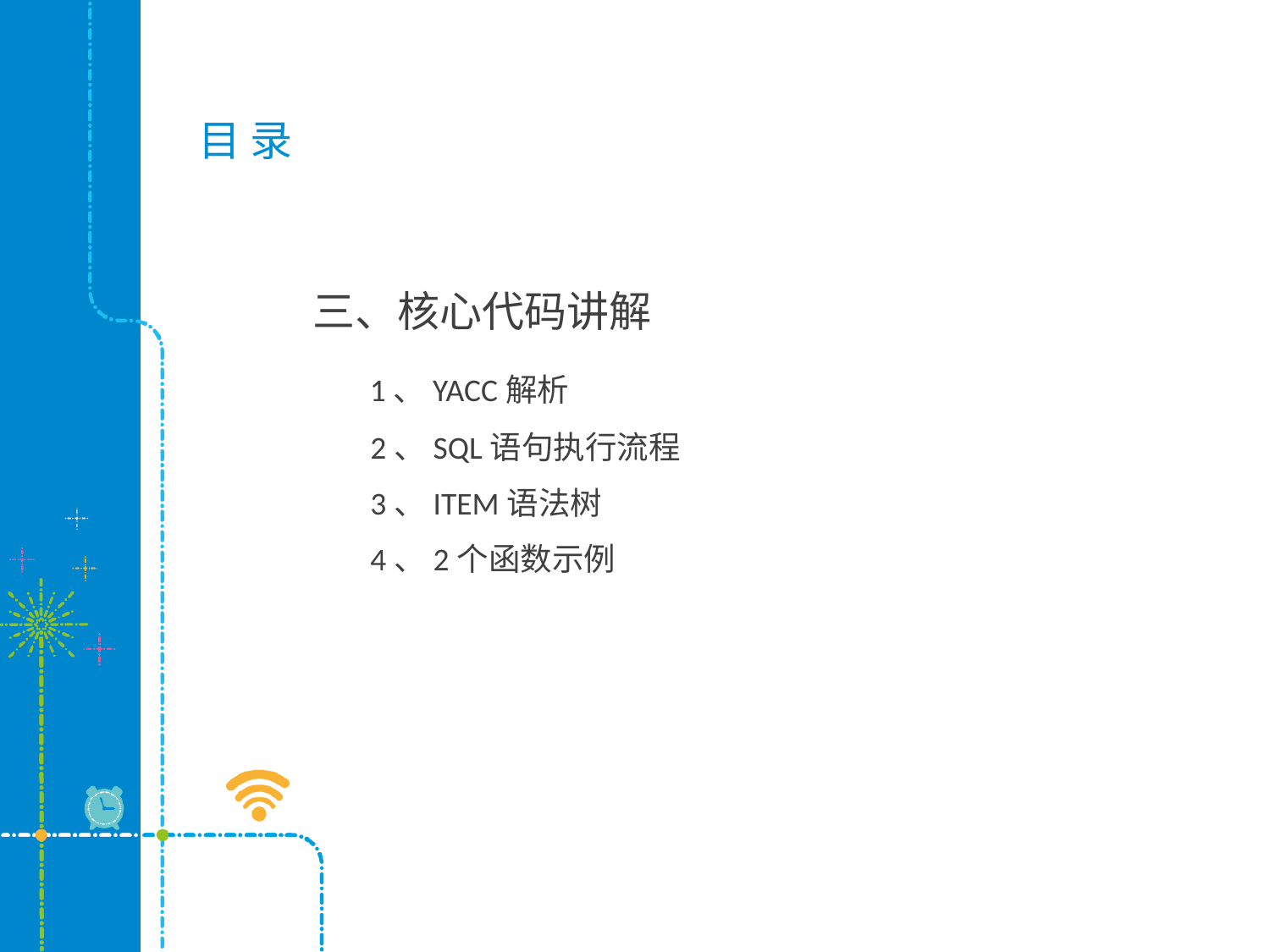

# 目 录

三、核心代码讲解
      1、YACC解析
        2、SQL语句执行流程
        3、ITEM语法树
        4、2个函数示例